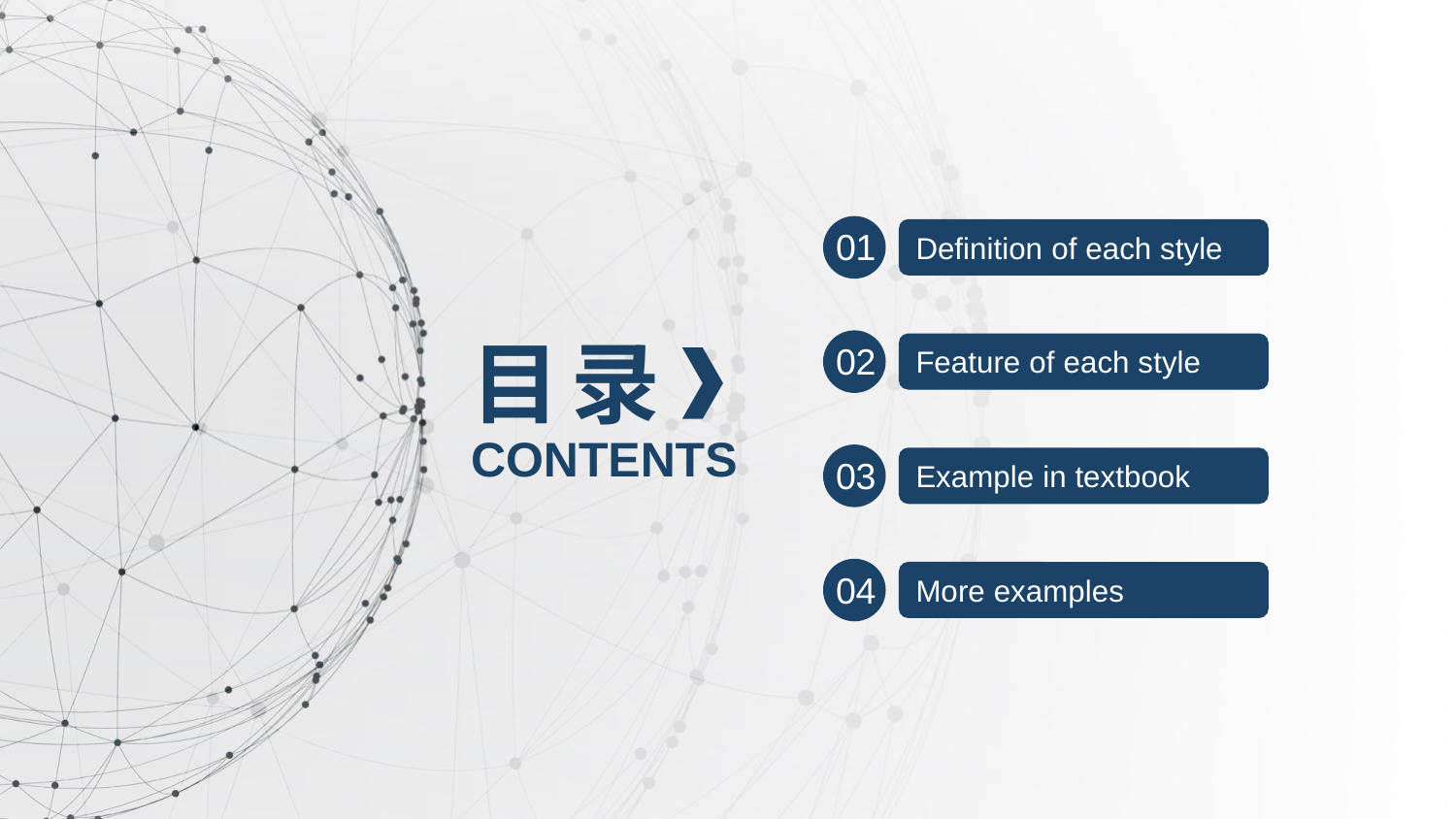

01
Definition of each style
目 录

02
Feature of each style

CONTENTS

03
Example in textbook

04
More examples